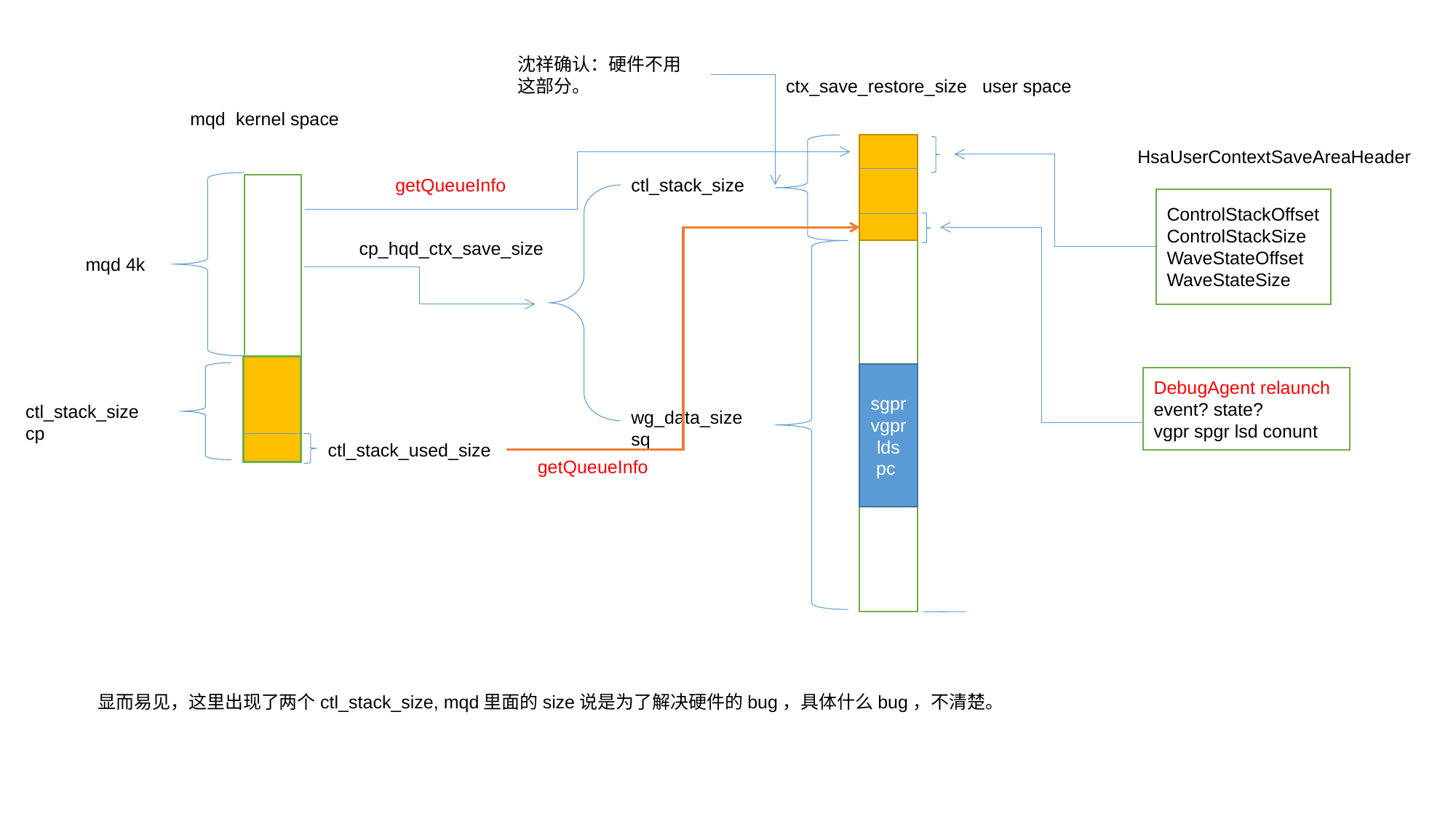

沈祥确认：硬件不用这部分。
ctx_save_restore_size   user space
mqd  kernel space

HsaUserContextSaveAreaHeader
getQueueInfo
ctl_stack_size

ControlStackOffset
ControlStackSize
WaveStateOffset
WaveStateSize

cp_hqd_ctx_save_size

mqd 4k

sgpr
vgpr
lds
pc
DebugAgent relaunch
event? state?
vgpr spgr lsd conunt
ctl_stack_size cp
wg_data_size sq

ctl_stack_used_size
getQueueInfo
显而易见，这里出现了两个ctl_stack_size, mqd里面的size说是为了解决硬件的bug，具体什么bug，不清楚。